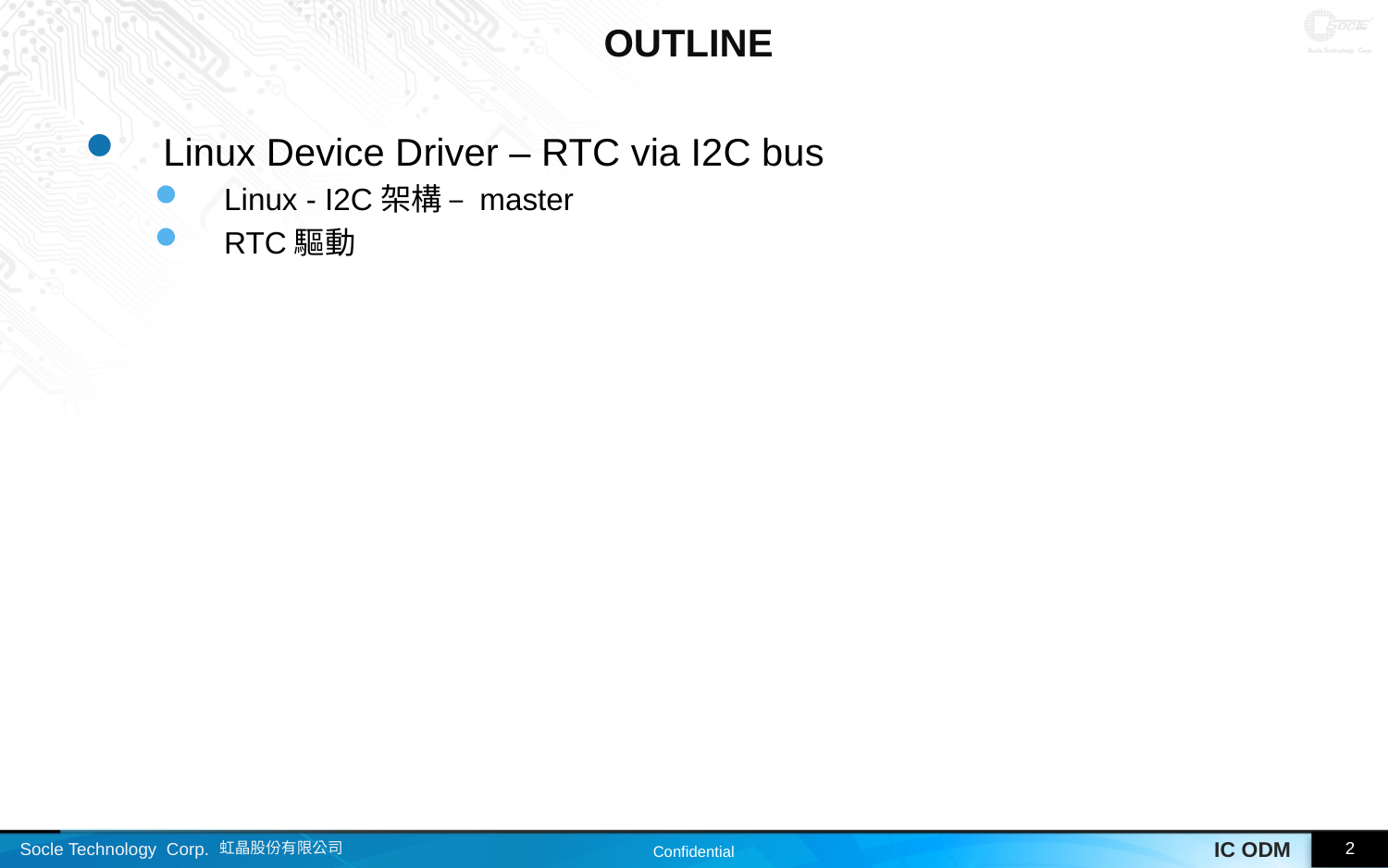

# OUTLINE
Linux Device Driver – RTC via I2C bus
Linux - I2C架構 – master
RTC驅動